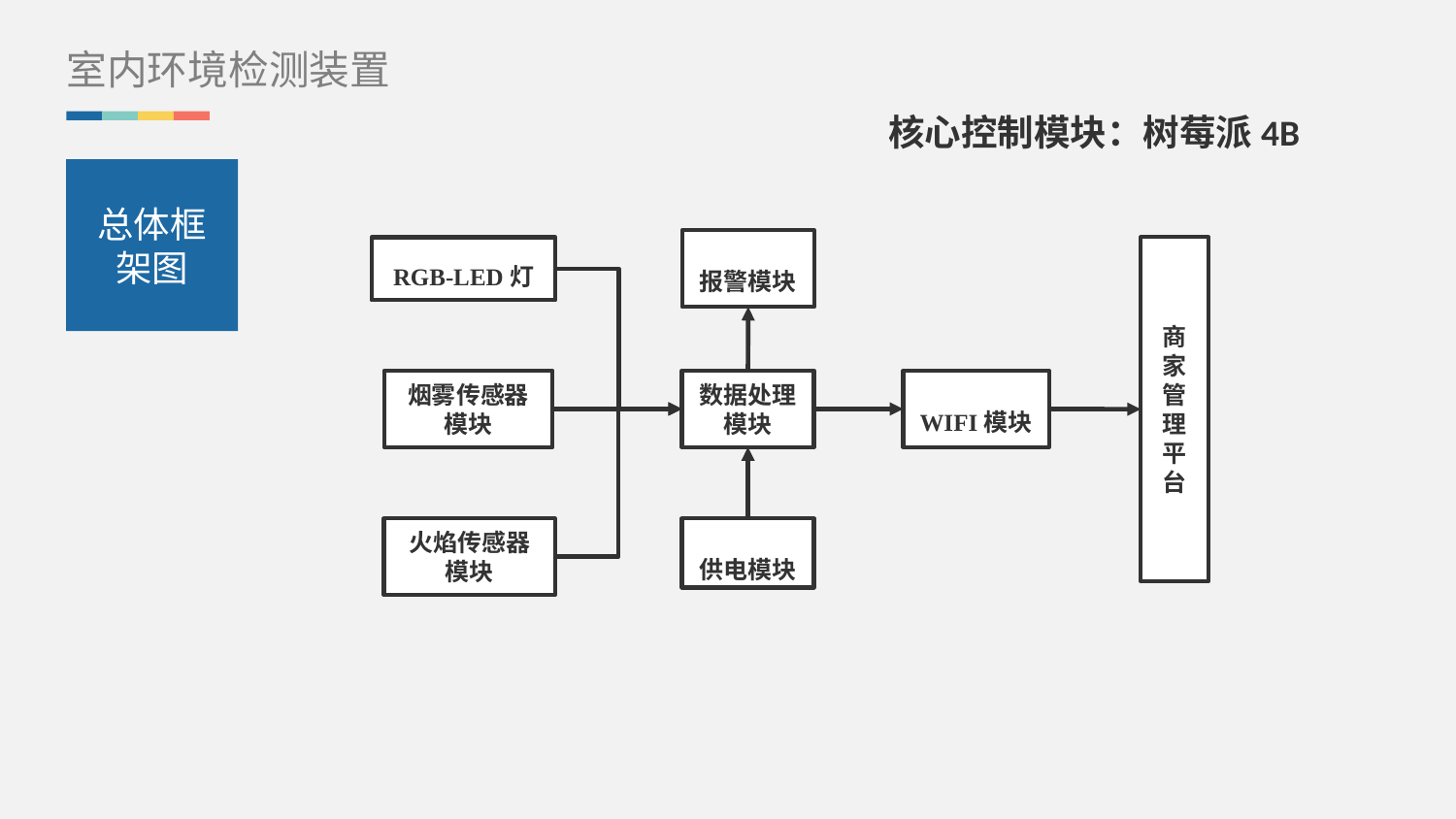

室内环境检测装置
核心控制模块：树莓派4B

总体框架图
报警模块
RGB-LED灯
商家管理平台
烟雾传感器模块
数据处理模块
WIFI模块
火焰传感器模块
供电模块